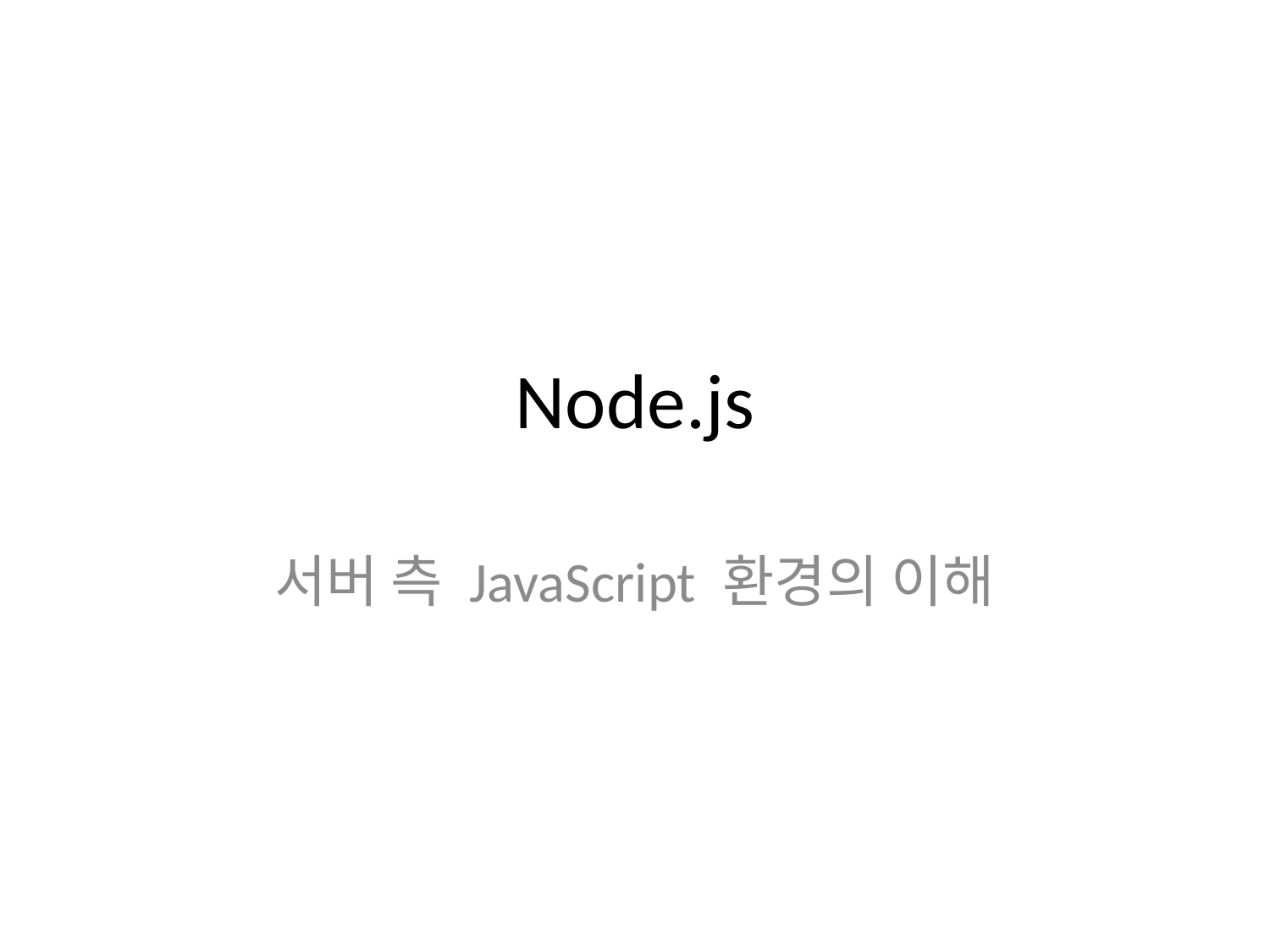

# Node.js
서버 측 JavaScript 환경의 이해